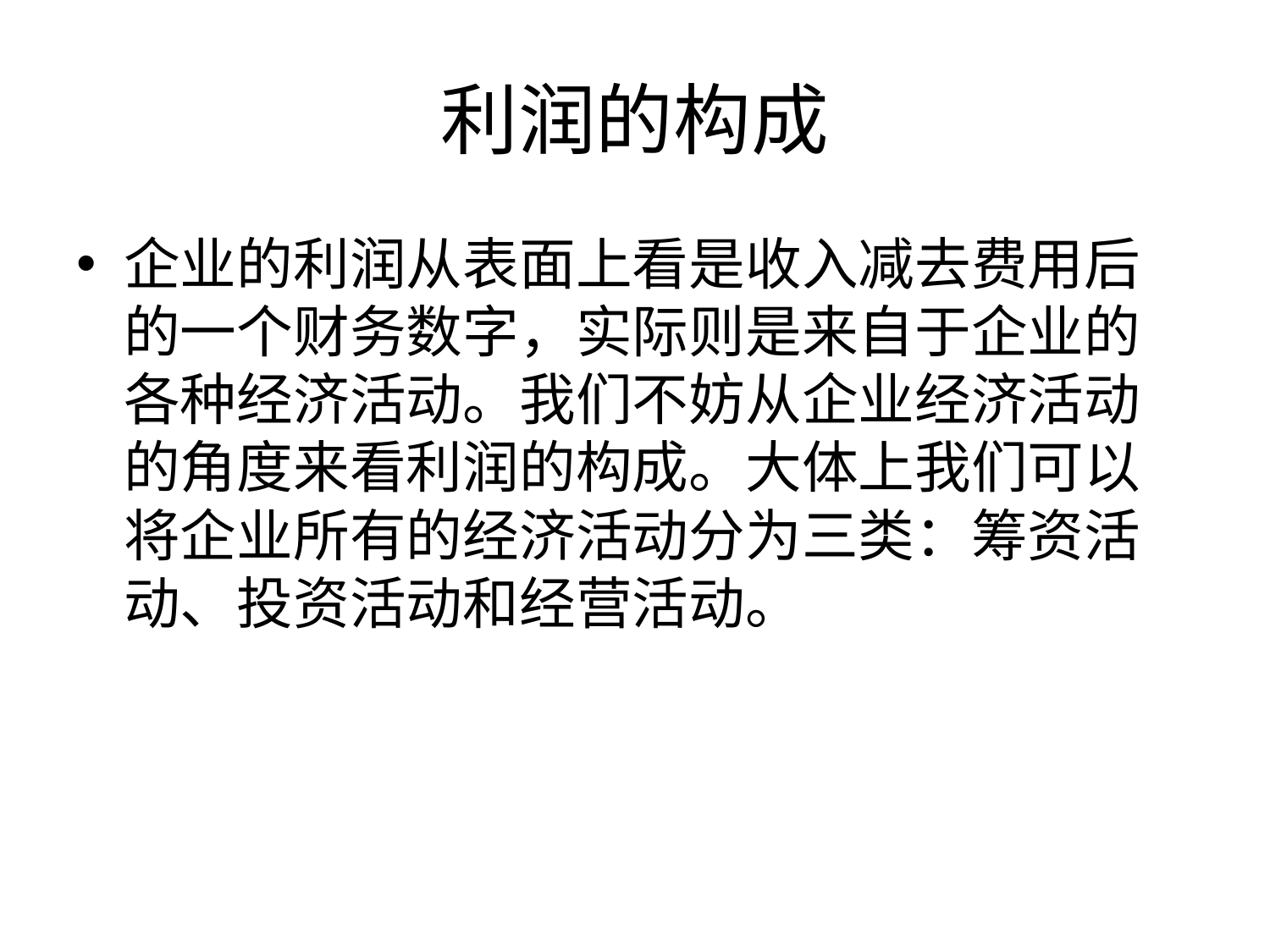

# 利润的构成
企业的利润从表面上看是收入减去费用后的一个财务数字，实际则是来自于企业的各种经济活动。我们不妨从企业经济活动的角度来看利润的构成。大体上我们可以将企业所有的经济活动分为三类：筹资活动、投资活动和经营活动。